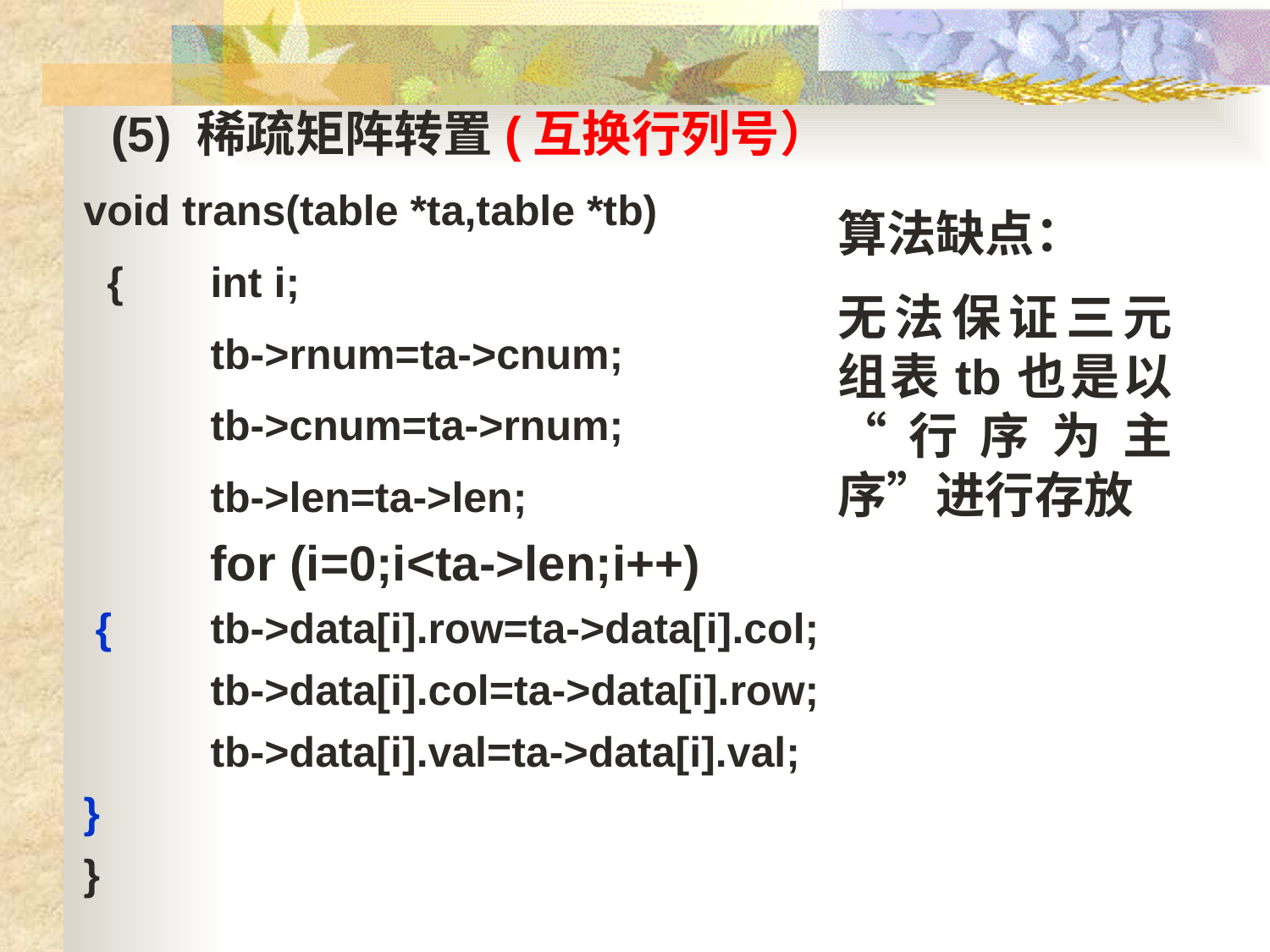

(5) 稀疏矩阵转置(互换行列号）
void trans(table *ta,table *tb)
  {	int i;
	tb->rnum=ta->cnum;
	tb->cnum=ta->rnum;
	tb->len=ta->len;
	for (i=0;i<ta->len;i++)
 {	tb->data[i].row=ta->data[i].col;
	tb->data[i].col=ta->data[i].row;
	tb->data[i].val=ta->data[i].val;
}
}
算法缺点：
无法保证三元组表tb也是以“行序为主序”进行存放